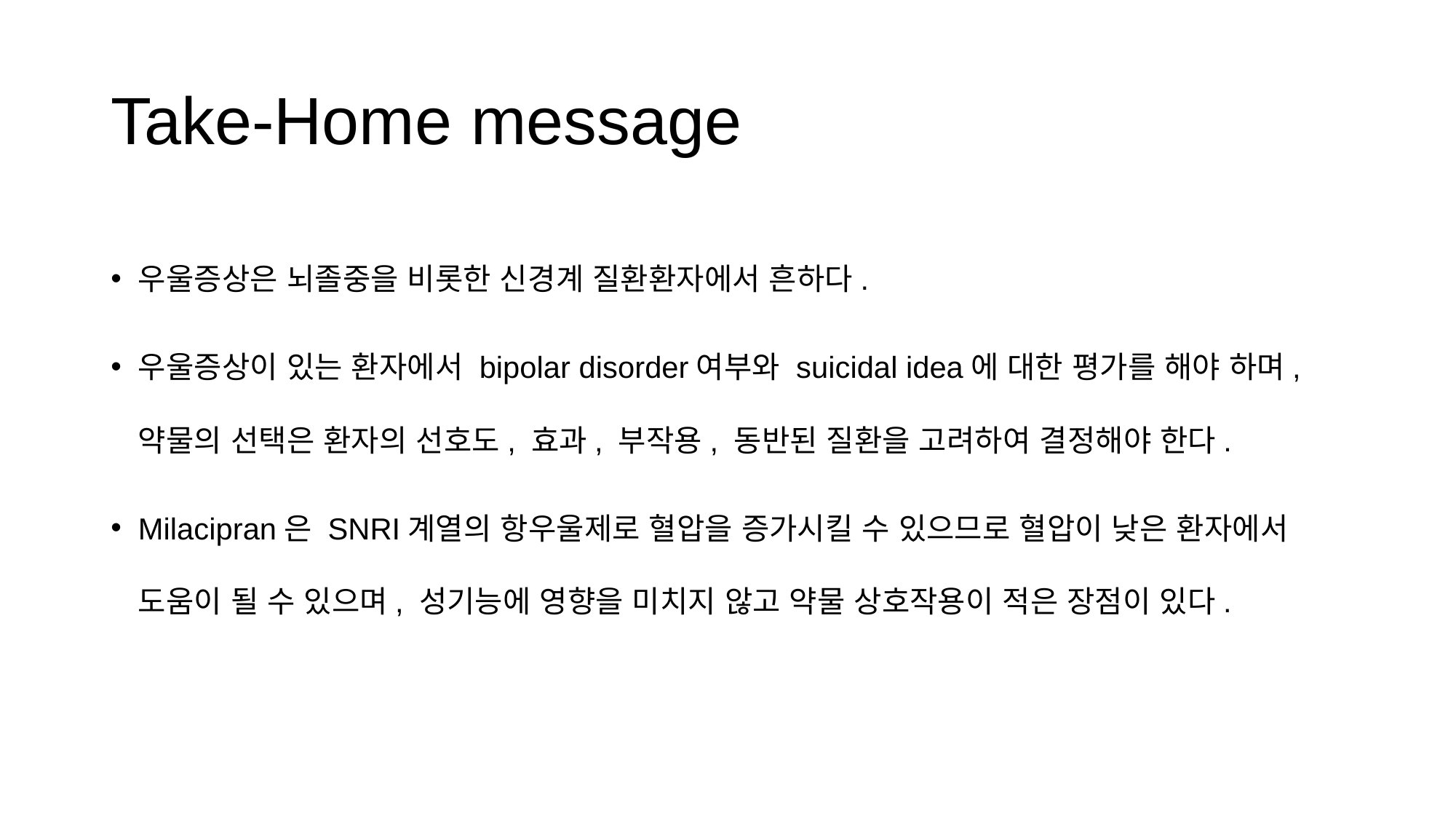

# Take-Home message
우울증상은 뇌졸중을 비롯한 신경계 질환환자에서 흔하다.
우울증상이 있는 환자에서 bipolar disorder여부와 suicidal idea에 대한 평가를 해야 하며, 약물의 선택은 환자의 선호도, 효과, 부작용, 동반된 질환을 고려하여 결정해야 한다.
Milacipran은 SNRI계열의 항우울제로 혈압을 증가시킬 수 있으므로 혈압이 낮은 환자에서 도움이 될 수 있으며, 성기능에 영향을 미치지 않고 약물 상호작용이 적은 장점이 있다.